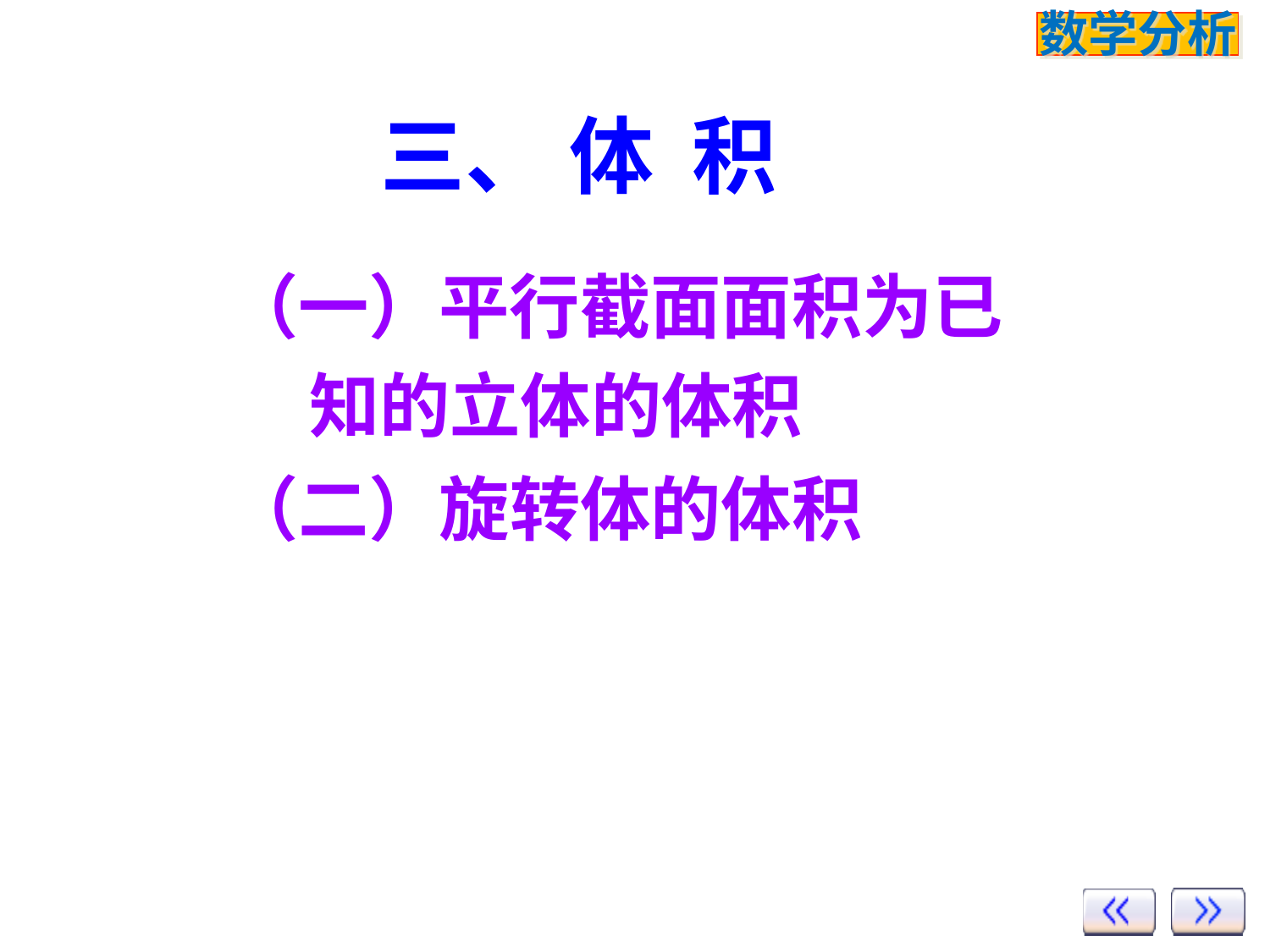

# 三、 体  积
（一）平行截面面积为已
    知的立体的体积
（二）旋转体的体积